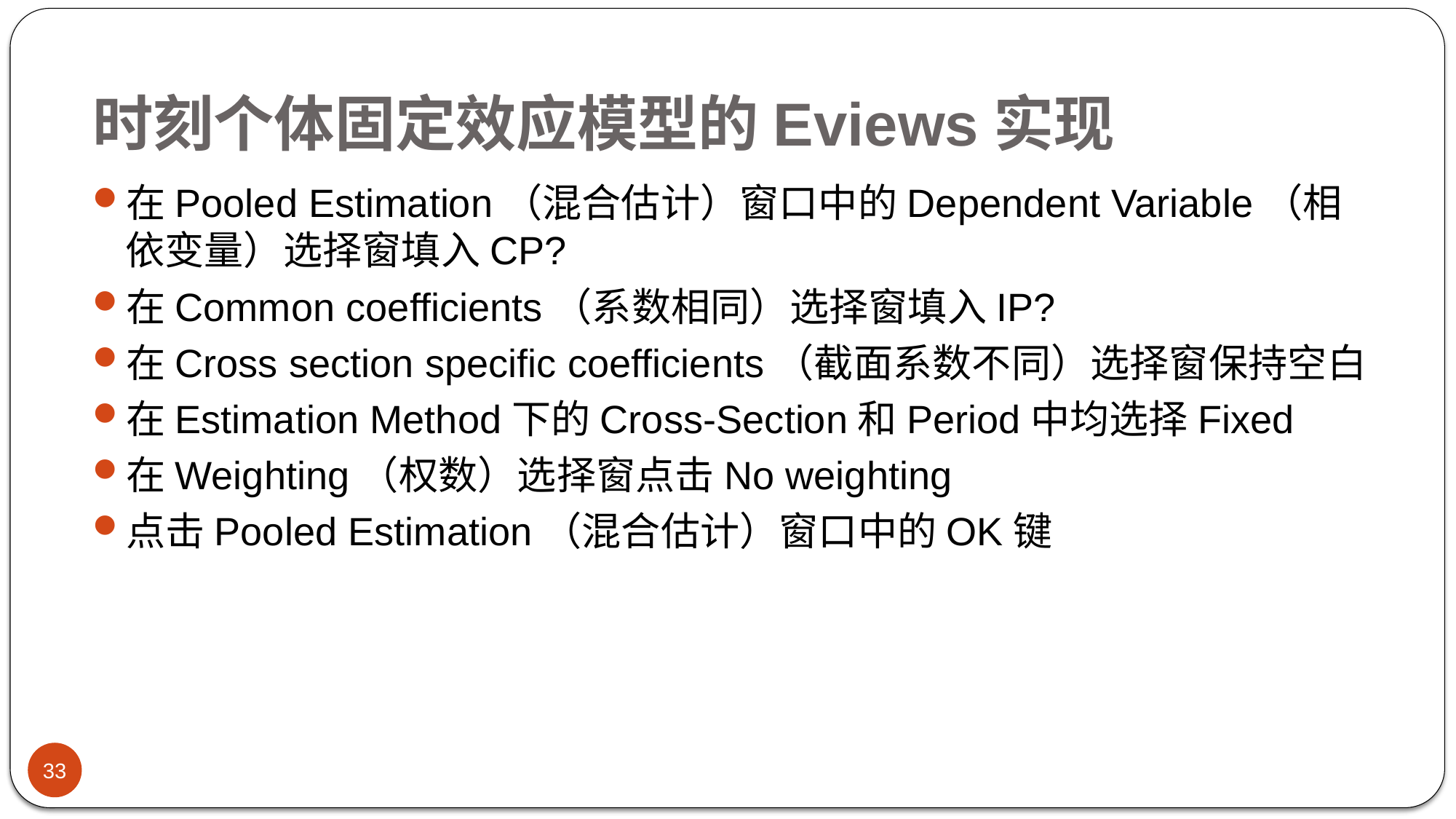

# 时刻个体固定效应模型的Eviews实现
在Pooled Estimation（混合估计）窗口中的Dependent Variable（相依变量）选择窗填入CP?
在Common coefficients（系数相同）选择窗填入IP?
在Cross section specific coefficients（截面系数不同）选择窗保持空白
在Estimation Method下的Cross-Section和Period中均选择Fixed
在Weighting（权数）选择窗点击No weighting
点击Pooled Estimation（混合估计）窗口中的OK键
33